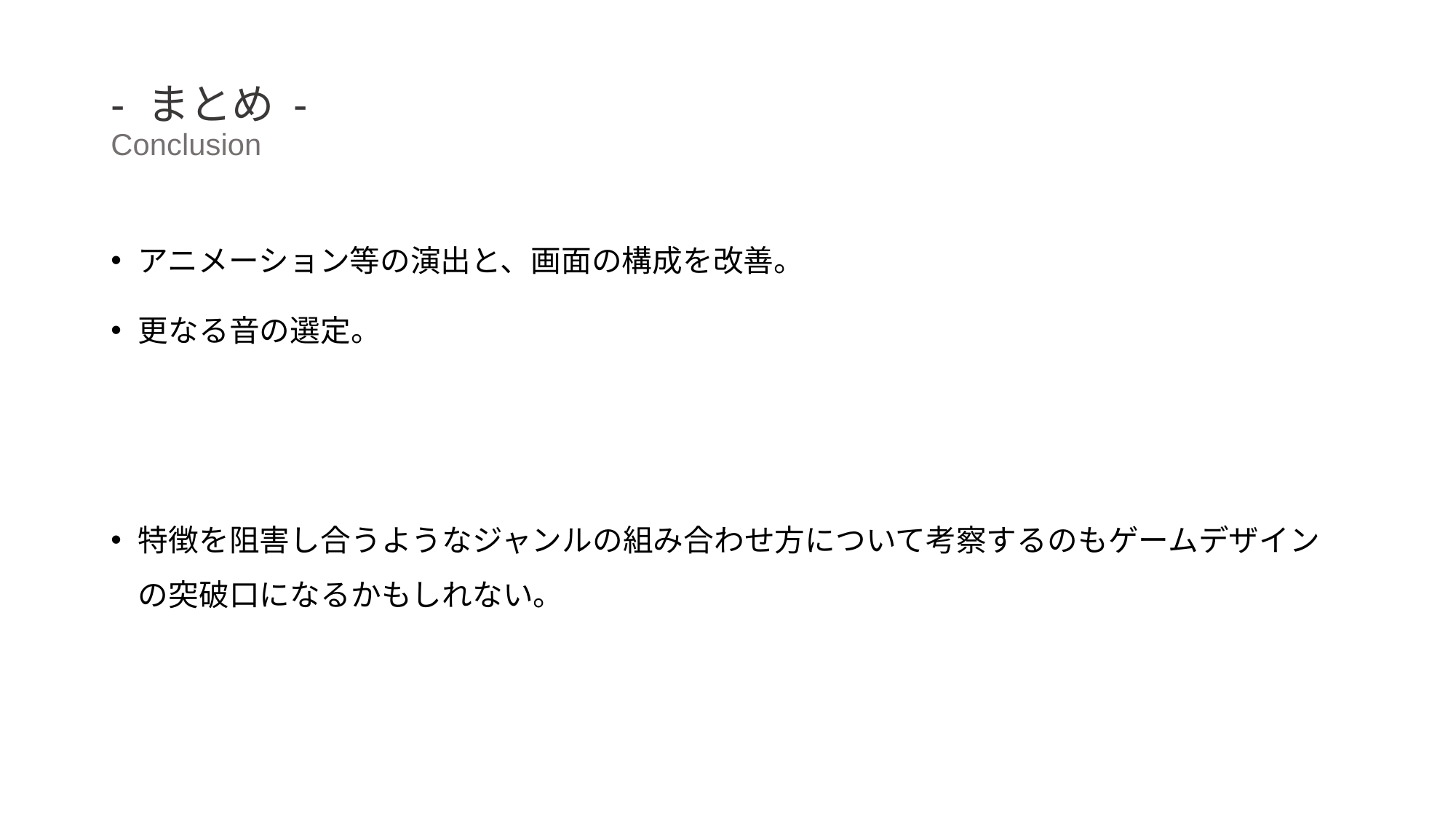

# - まとめ - Conclusion
アニメーション等の演出と、画面の構成を改善。
更なる音の選定。

特徴を阻害し合うようなジャンルの組み合わせ方について考察するのもゲームデザインの突破口になるかもしれない。